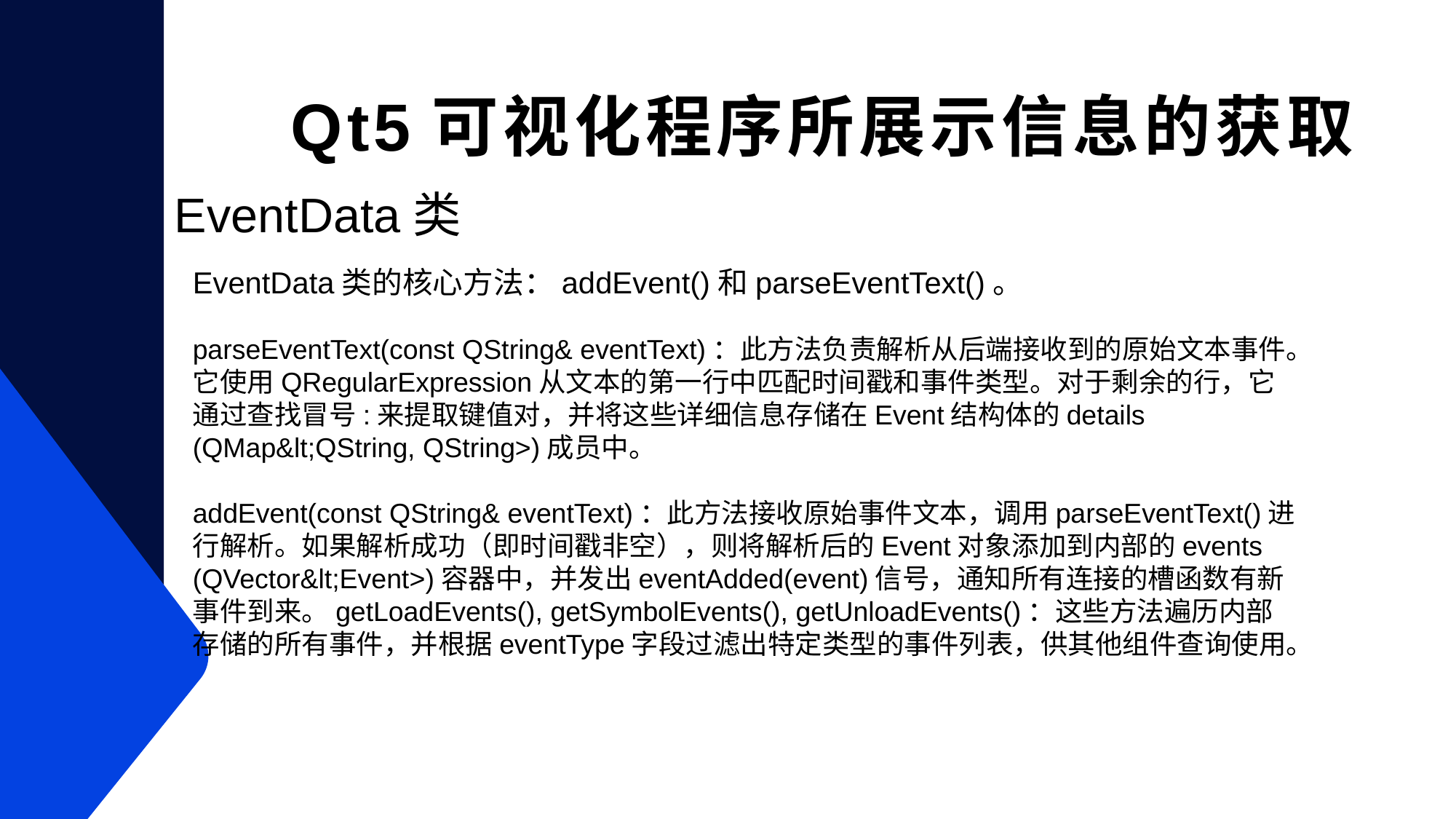

# Qt5可视化程序所展示信息的获取
EventData类
EventData类的核心方法：addEvent()和parseEventText()。

parseEventText(const QString& eventText)：此方法负责解析从后端接收到的原始文本事件。它使用QRegularExpression从文本的第一行中匹配时间戳和事件类型。对于剩余的行，它通过查找冒号:来提取键值对，并将这些详细信息存储在Event结构体的details (QMap&lt;QString, QString>)成员中。

addEvent(const QString& eventText)：此方法接收原始事件文本，调用parseEventText()进行解析。如果解析成功（即时间戳非空），则将解析后的Event对象添加到内部的events (QVector&lt;Event>)容器中，并发出eventAdded(event)信号，通知所有连接的槽函数有新事件到来。getLoadEvents(), getSymbolEvents(), getUnloadEvents()：这些方法遍历内部存储的所有事件，并根据eventType字段过滤出特定类型的事件列表，供其他组件查询使用。